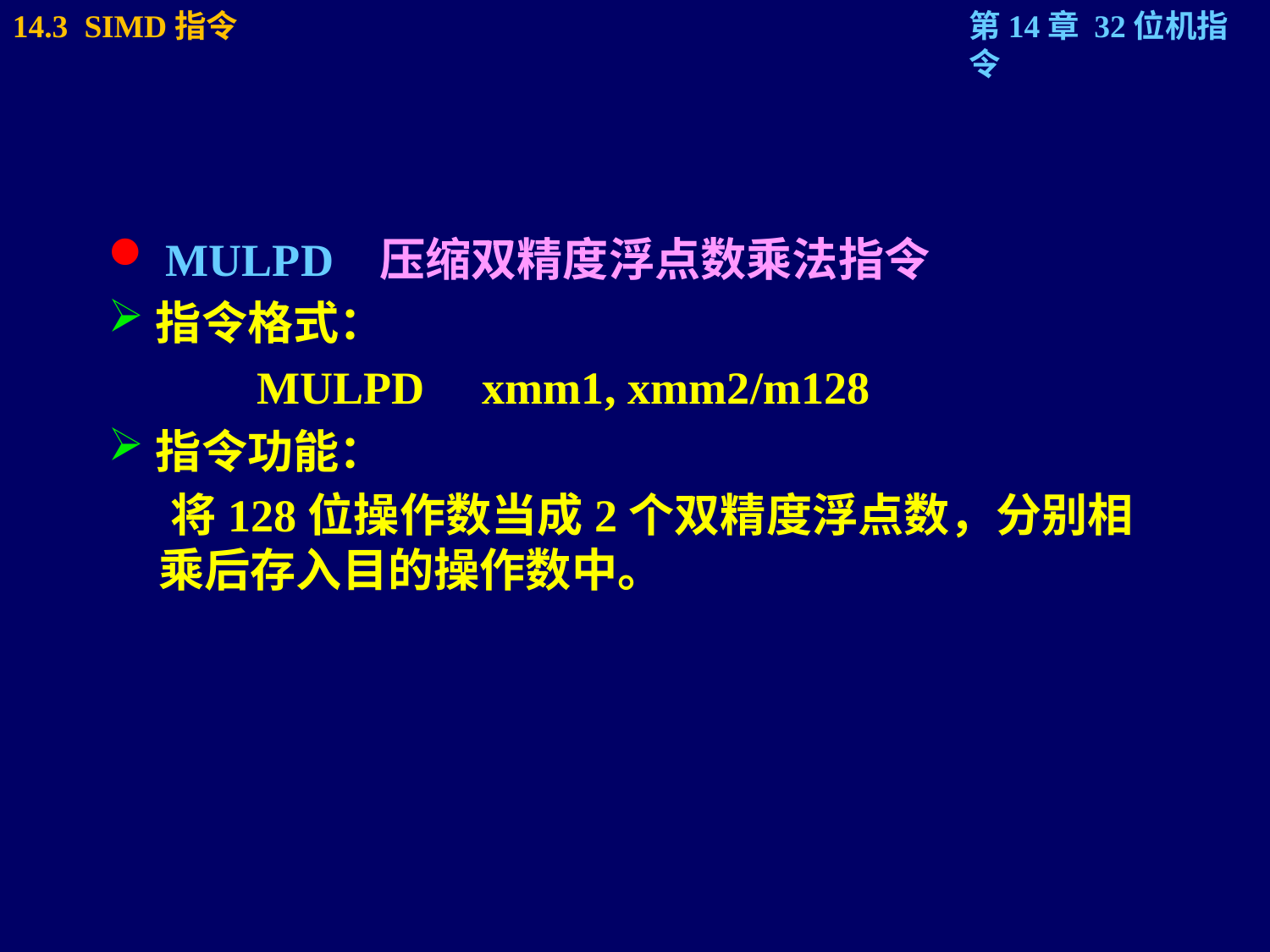

MULPD   压缩双精度浮点数乘法指令
指令格式：
             MULPD     xmm1, xmm2/m128
指令功能：
     将128位操作数当成2个双精度浮点数，分别相乘后存入目的操作数中。